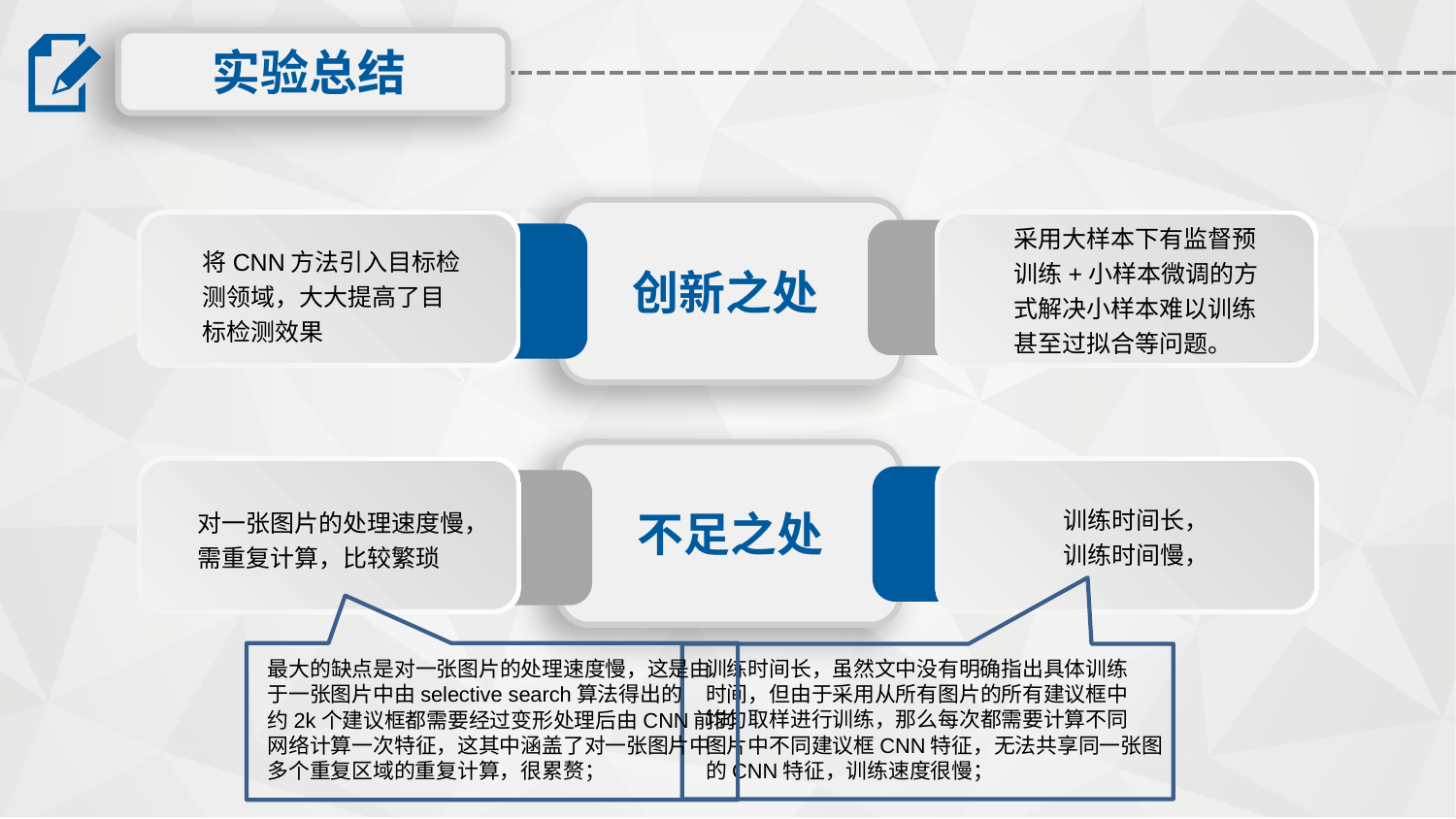

实验总结

采用大样本下有监督预训练+小样本微调的方式解决小样本难以训练甚至过拟合等问题。

将CNN方法引入目标检测领域，大大提高了目标检测效果
创新之处

训练时间长，
训练时间慢，
对一张图片的处理速度慢，需重复计算，比较繁琐
不足之处

最大的缺点是对一张图片的处理速度慢，这是由
于一张图片中由selective search算法得出的
约2k个建议框都需要经过变形处理后由CNN前向
网络计算一次特征，这其中涵盖了对一张图片中
多个重复区域的重复计算，很累赘；

训练时间长，虽然文中没有明确指出具体训练
时间，但由于采用从所有图片的所有建议框中
均匀取样进行训练，那么每次都需要计算不同
图片中不同建议框CNN特征，无法共享同一张图
的CNN特征，训练速度很慢；